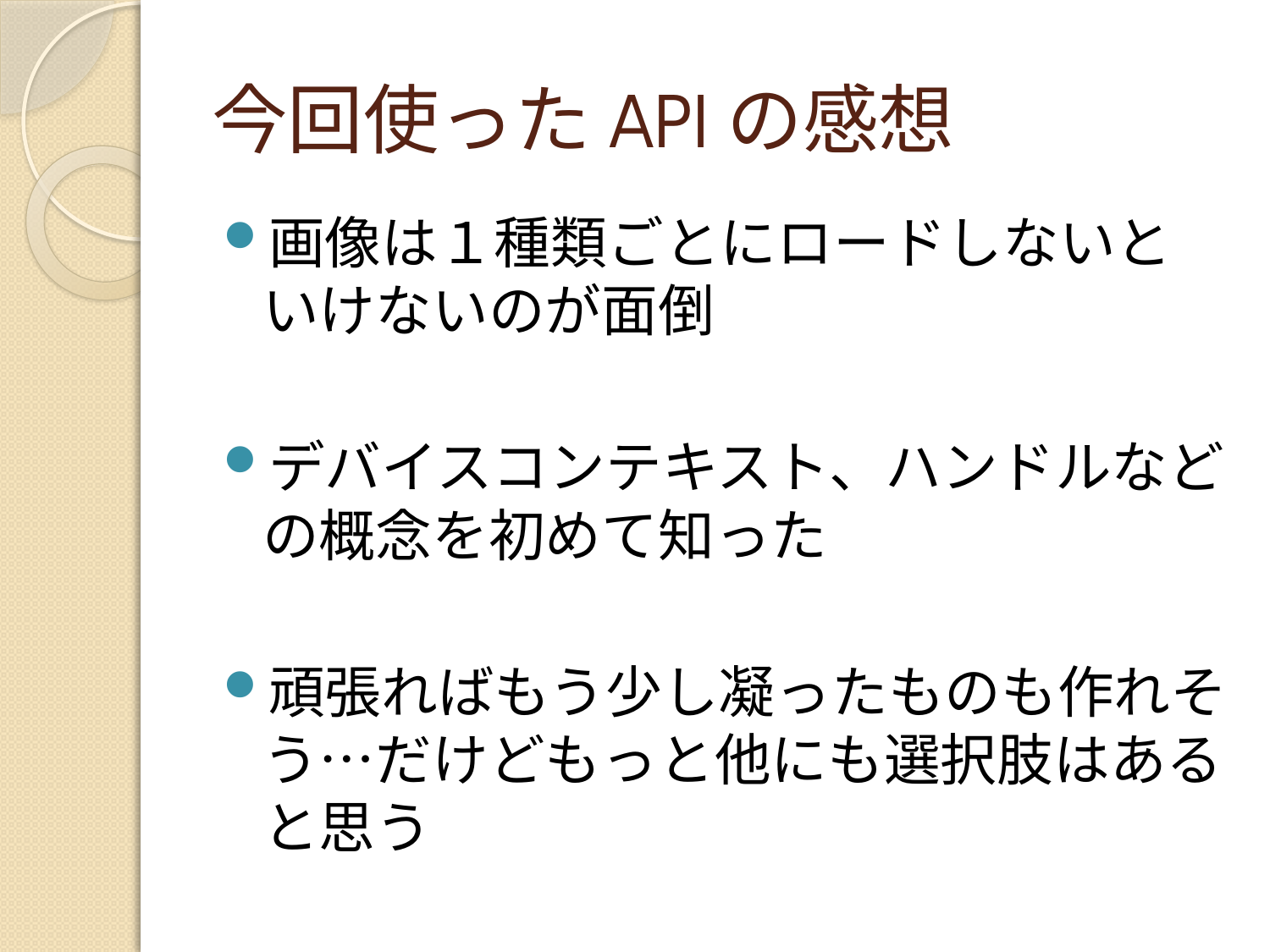

# 今回使ったAPIの感想
画像は１種類ごとにロードしないといけないのが面倒

デバイスコンテキスト、ハンドルなどの概念を初めて知った

頑張ればもう少し凝ったものも作れそう…だけどもっと他にも選択肢はあると思う